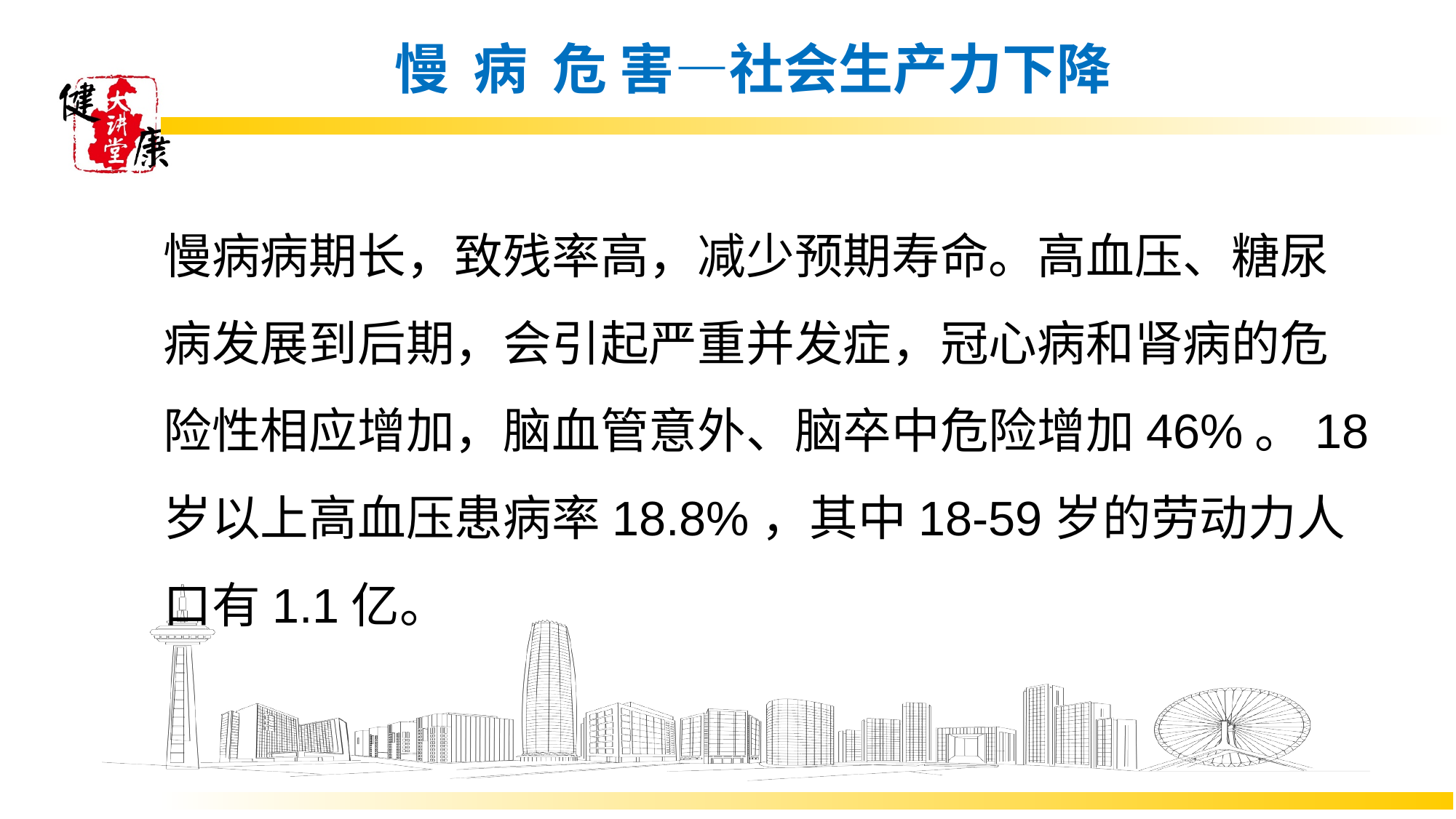

# 慢  病  危 害—社会生产力下降
慢病病期长，致残率高，减少预期寿命。高血压、糖尿病发展到后期，会引起严重并发症，冠心病和肾病的危险性相应增加，脑血管意外、脑卒中危险增加46%。18岁以上高血压患病率18.8%，其中18-59岁的劳动力人口有1.1亿。